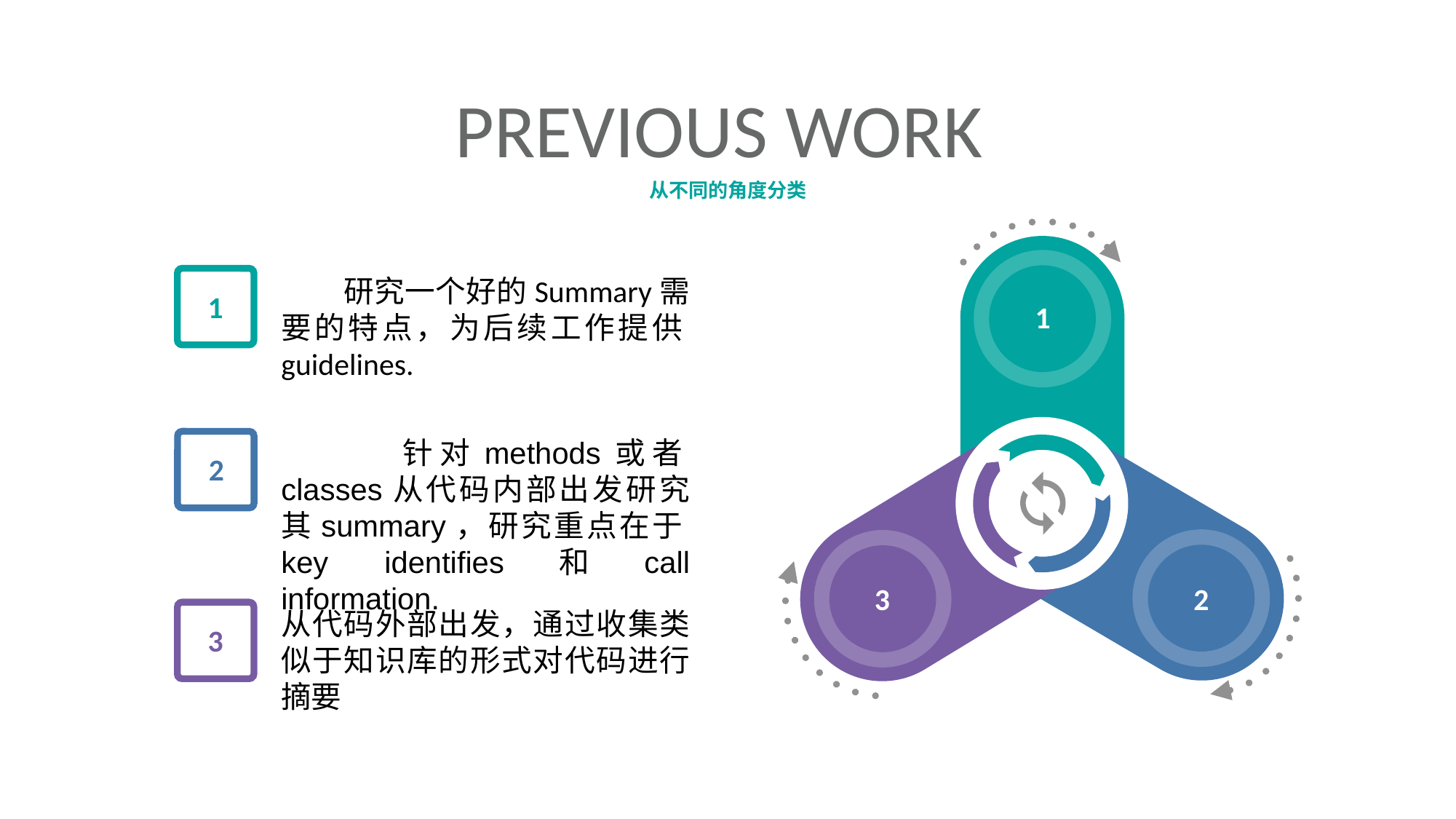

Previous work
从不同的角度分类

        研究一个好的Summary需要的特点，为后续工作提供guidelines.
1
1
        针对methods或者classes从代码内部出发研究其summary，研究重点在于key identifies和call information.

2

3
2
从代码外部出发，通过收集类似于知识库的形式对代码进行摘要

3